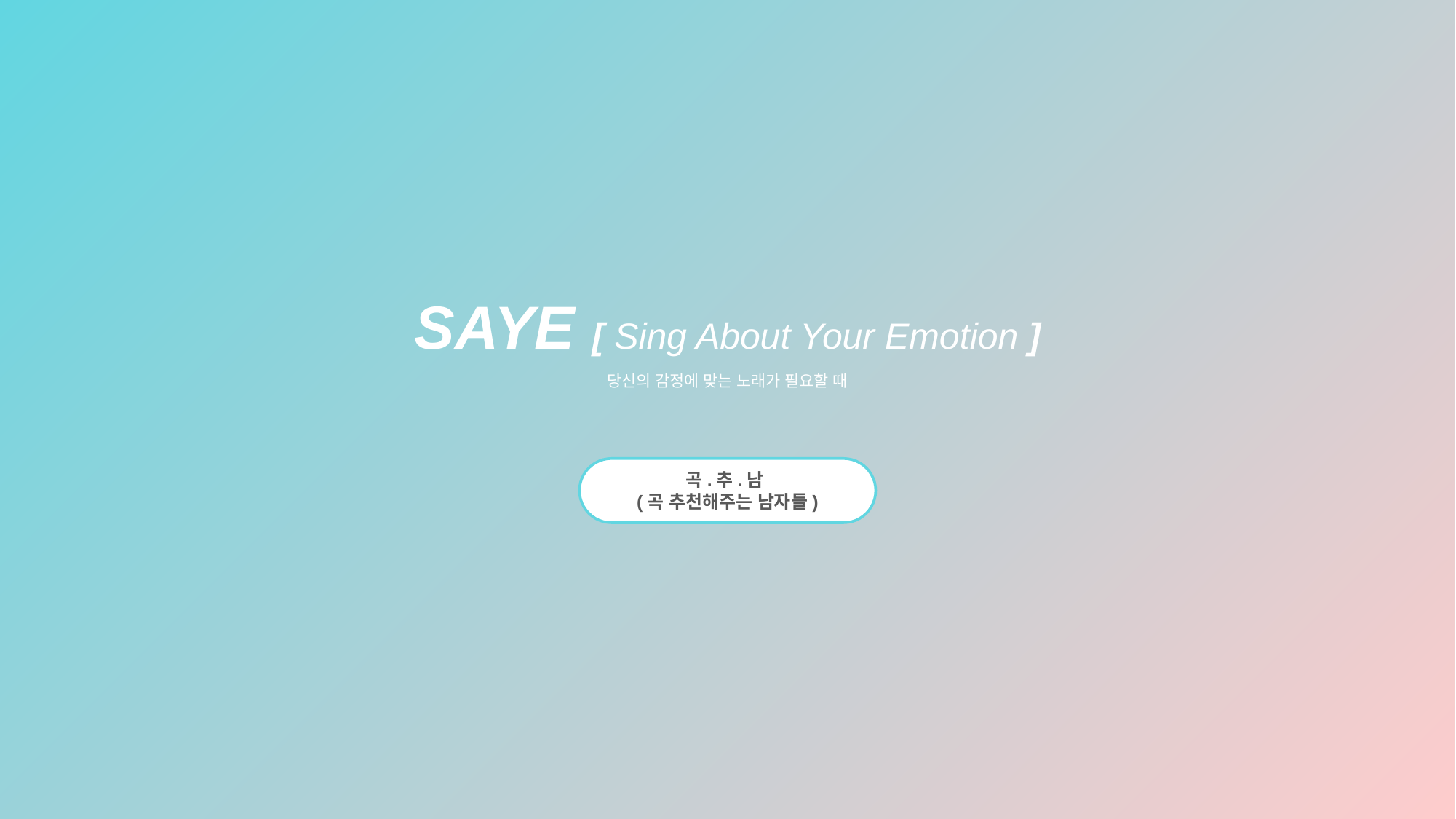

SAYE [ Sing About Your Emotion ]
당신의 감정에 맞는 노래가 필요할 때
곡.추.남
(곡 추천해주는 남자들)